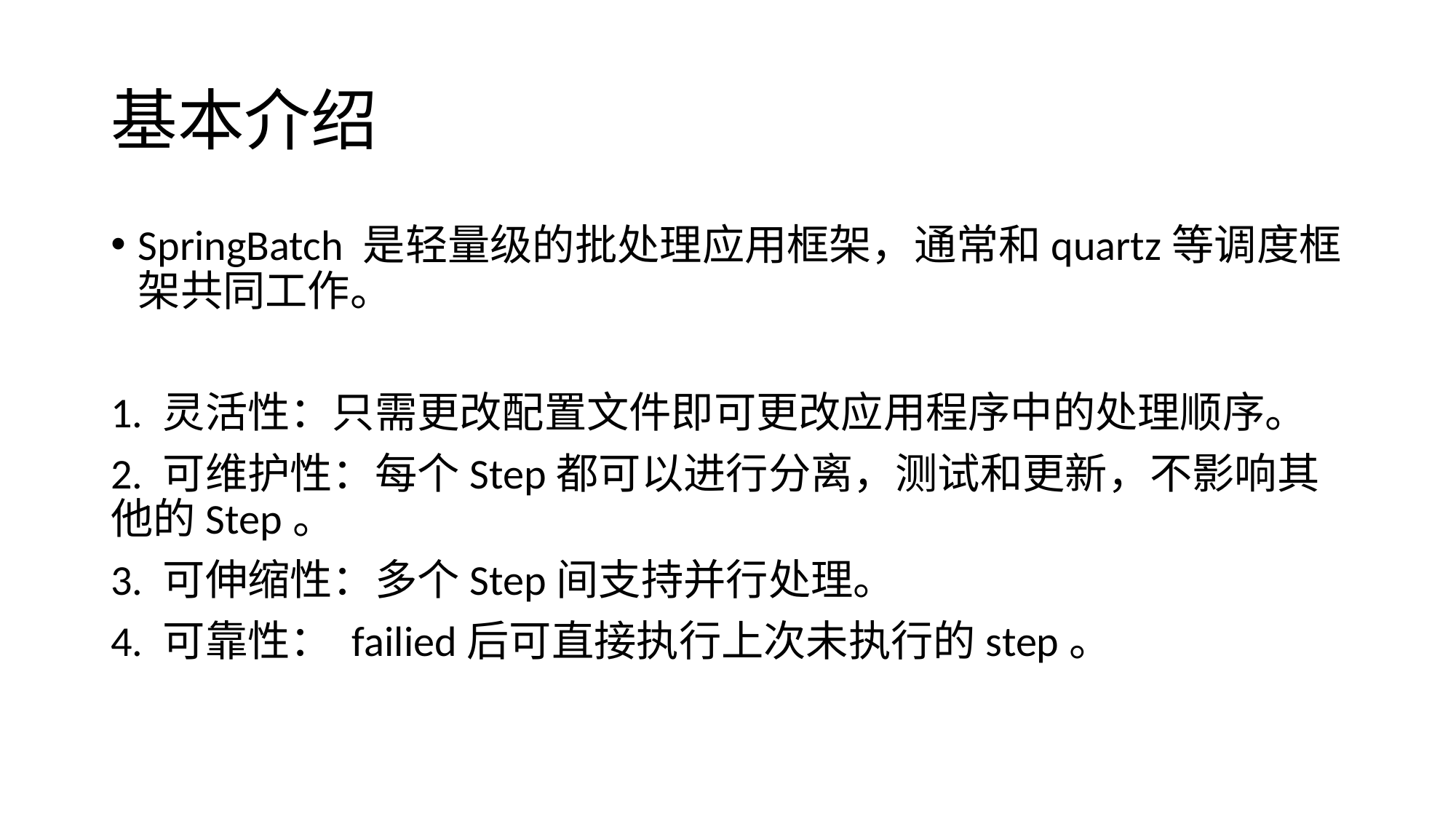

# 基本介绍
SpringBatch 是轻量级的批处理应用框架，通常和quartz等调度框架共同工作。

1. 灵活性：只需更改配置文件即可更改应用程序中的处理顺序。
2. 可维护性：每个Step都可以进行分离，测试和更新，不影响其他的Step。
3. 可伸缩性：多个Step间支持并行处理。
4. 可靠性： failied后可直接执行上次未执行的step。